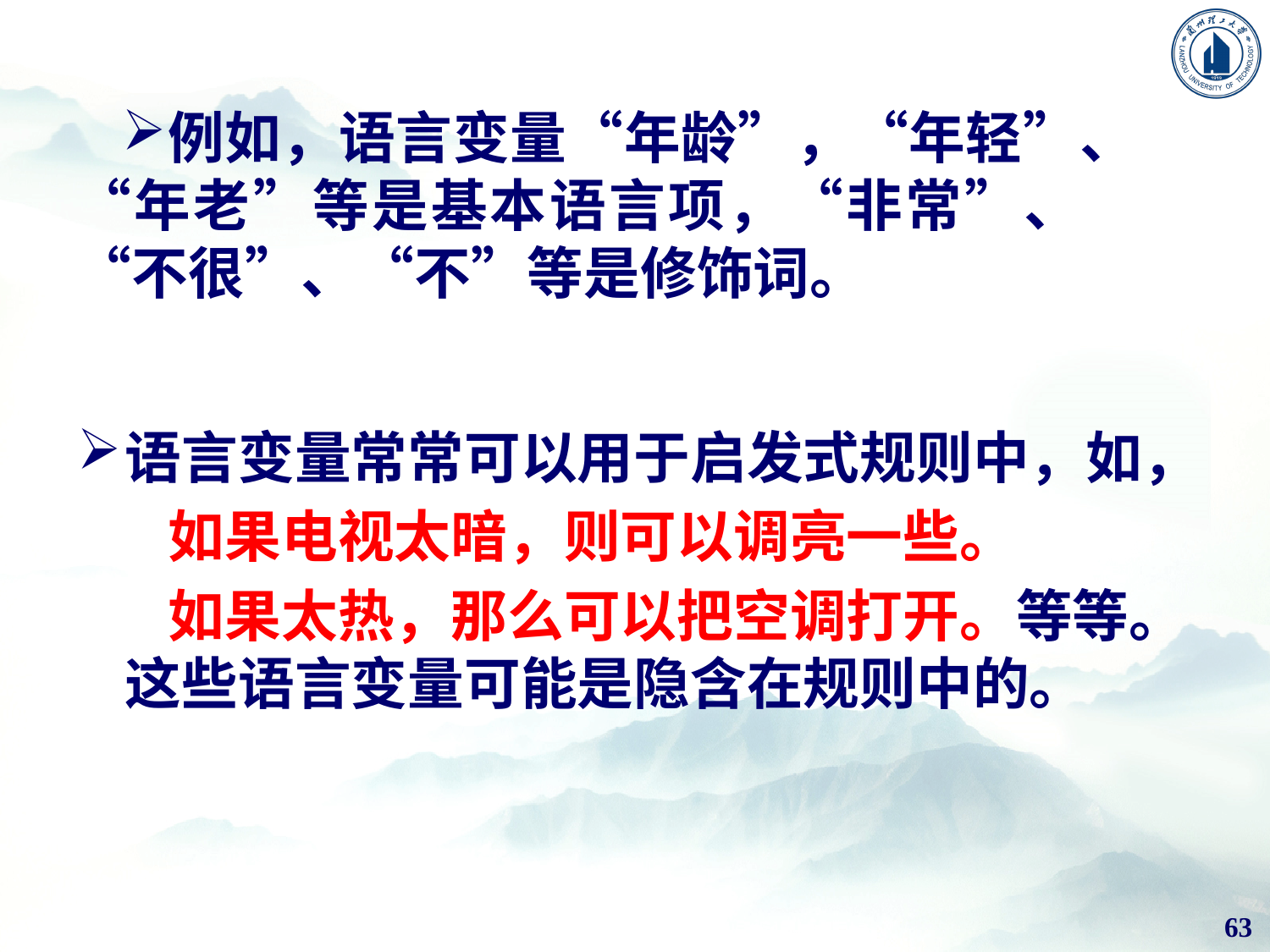

例如，语言变量“年龄”，“年轻”、“年老”等是基本语言项，“非常”、“不很”、“不”等是修饰词。

语言变量常常可以用于启发式规则中，如，
      如果电视太暗，则可以调亮一些。
      如果太热，那么可以把空调打开。等等。这些语言变量可能是隐含在规则中的。
63